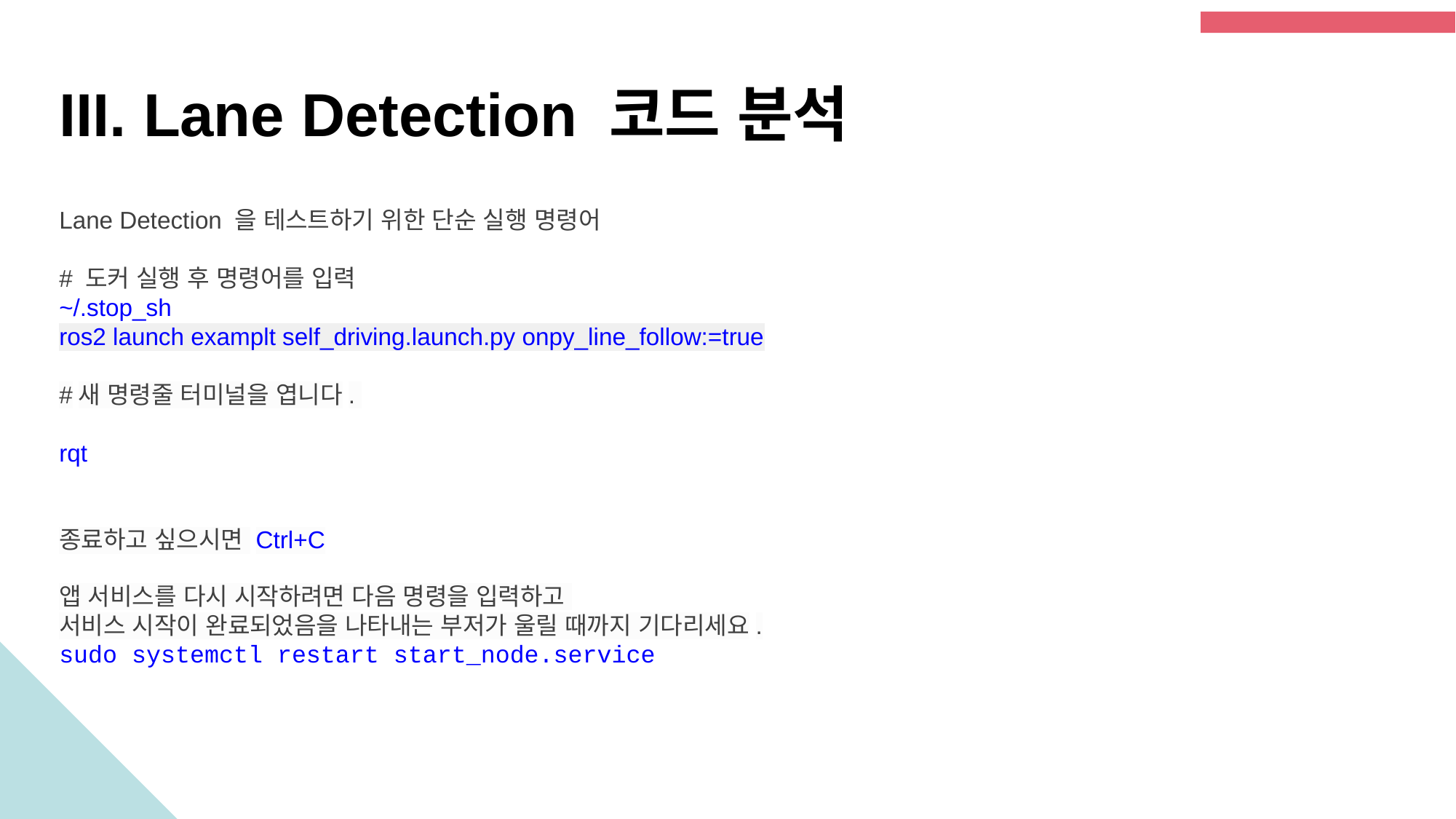

III. Lane Detection 코드 분석
Lane Detection 을 테스트하기 위한 단순 실행 명령어
# 도커 실행 후 명령어를 입력
~/.stop_sh
ros2 launch examplt self_driving.launch.py onpy_line_follow:=true

#새 명령줄 터미널을 엽니다.

rqt

종료하고 싶으시면 Ctrl+C
앱 서비스를 다시 시작하려면 다음 명령을 입력하고
서비스 시작이 완료되었음을 나타내는 부저가 울릴 때까지 기다리세요.
sudo systemctl restart start_node.service